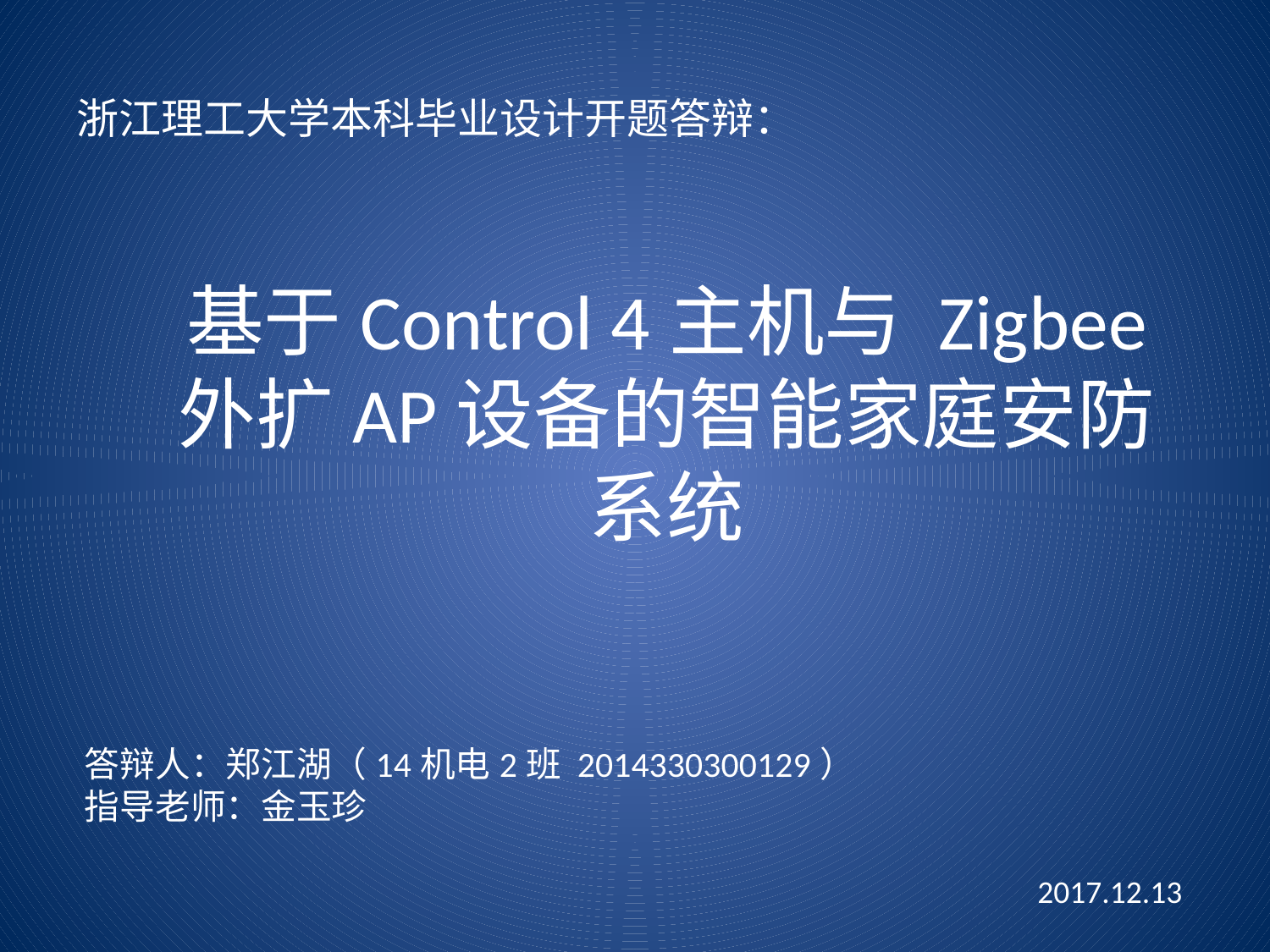

# 浙江理工大学本科毕业设计开题答辩：
基于Control 4主机与 Zigbee 外扩AP设备的智能家庭安防系统
答辩人：郑江湖（14机电2班 2014330300129）
指导老师：金玉珍
2017.12.13